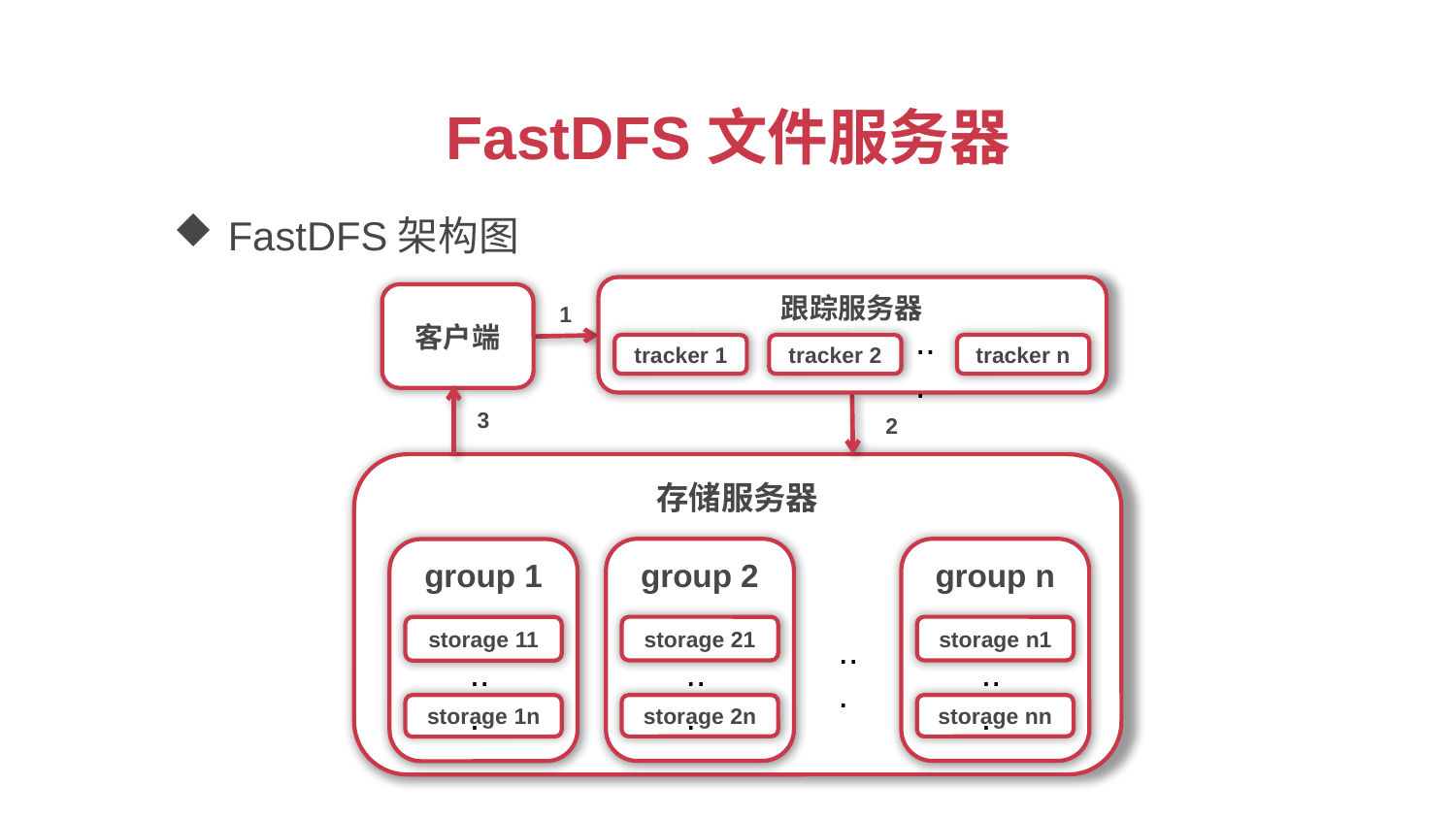

FastDFS文件服务器
FastDFS架构图
跟踪服务器
客户端
...
tracker 1
tracker 2
tracker n
存储服务器
group 1
storage 11
storage 1n
group 2
group n
storage 21
storage n1
storage 2n
storage nn
...
...
...
...
1
3
2